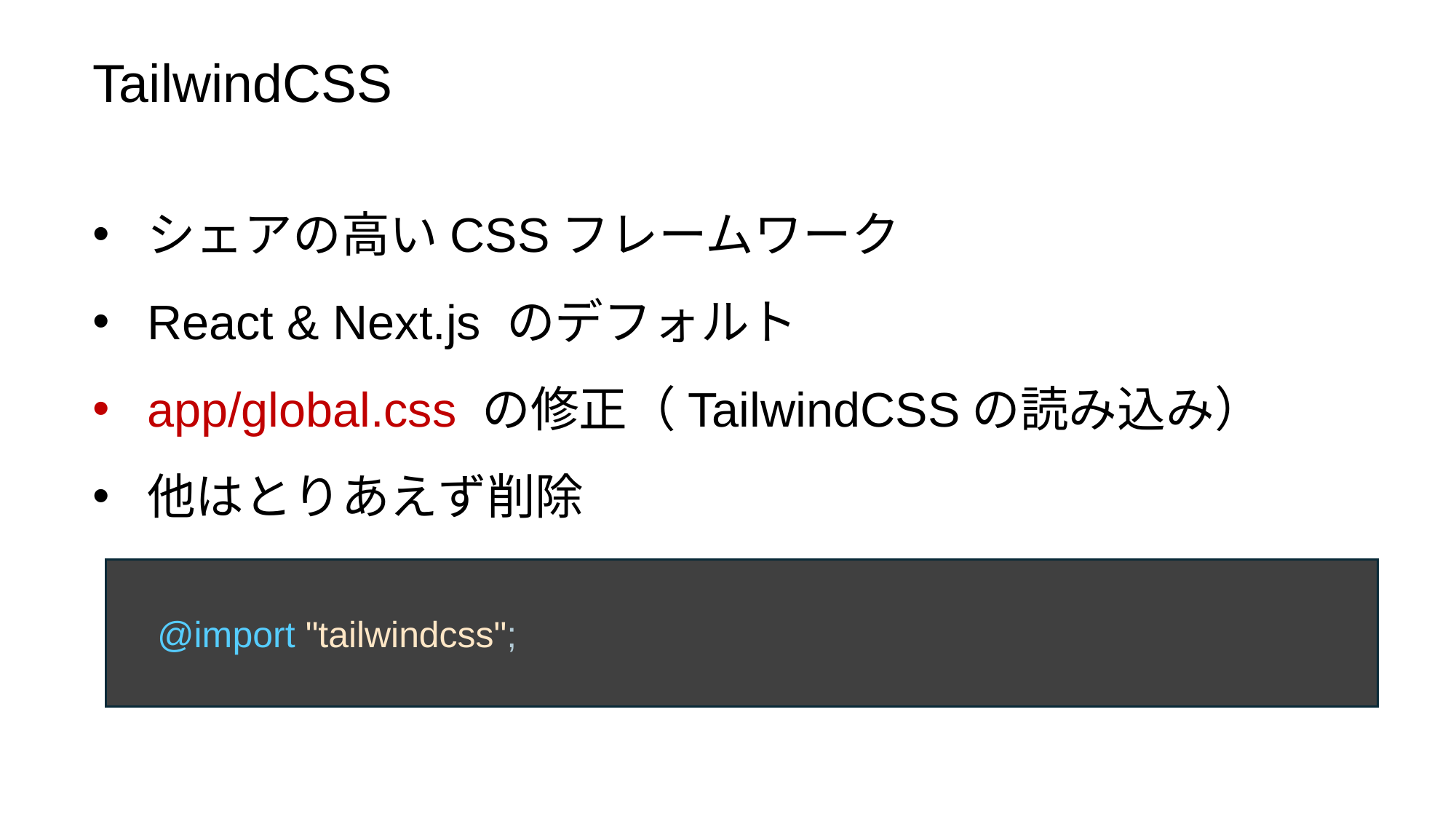

TailwindCSS
シェアの高いCSSフレームワーク
React & Next.js のデフォルト
app/global.css の修正（TailwindCSSの読み込み）
他はとりあえず削除
    @import "tailwindcss";